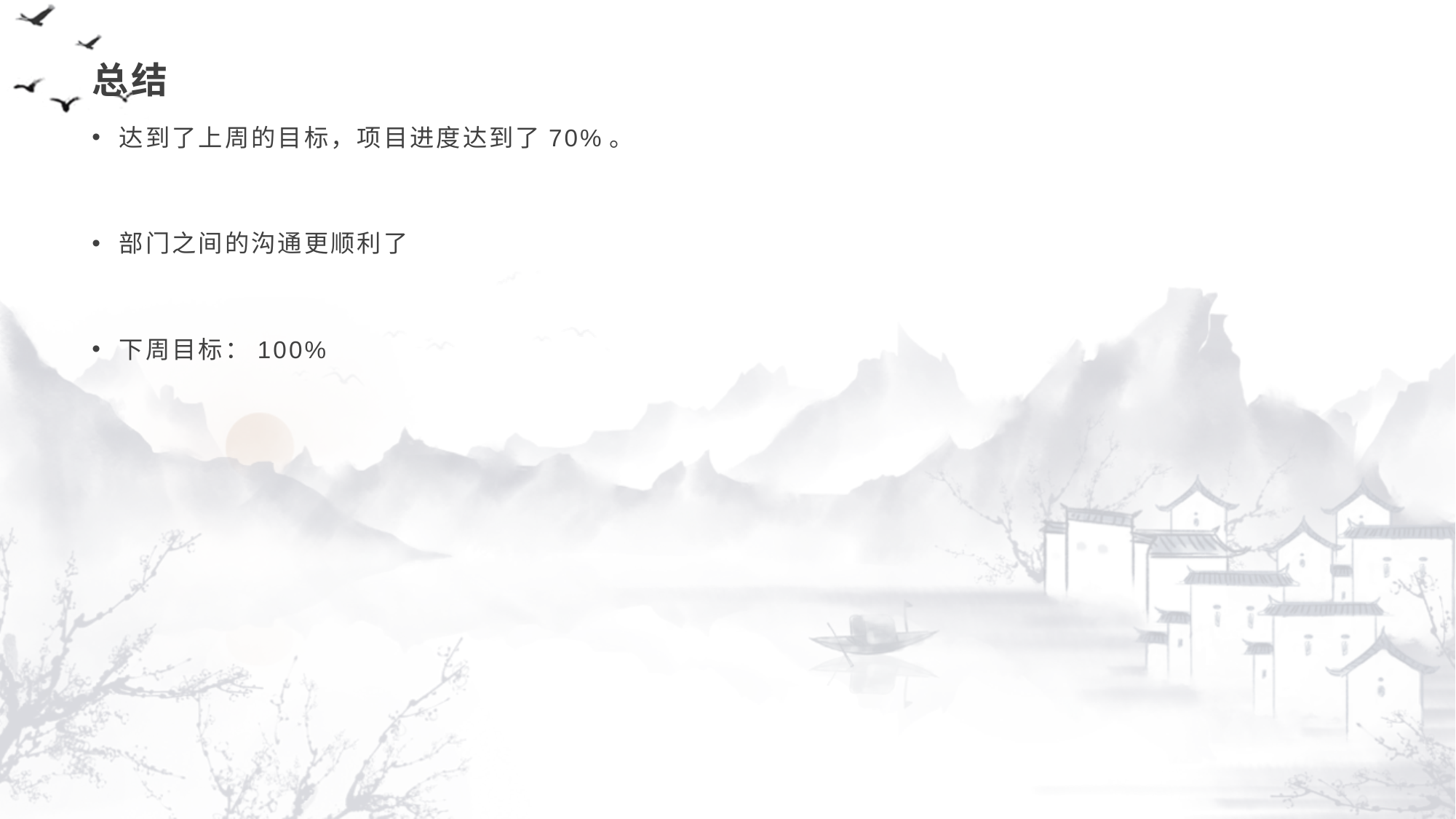

# 总结
达到了上周的目标，项目进度达到了70%。

部门之间的沟通更顺利了

下周目标：100%